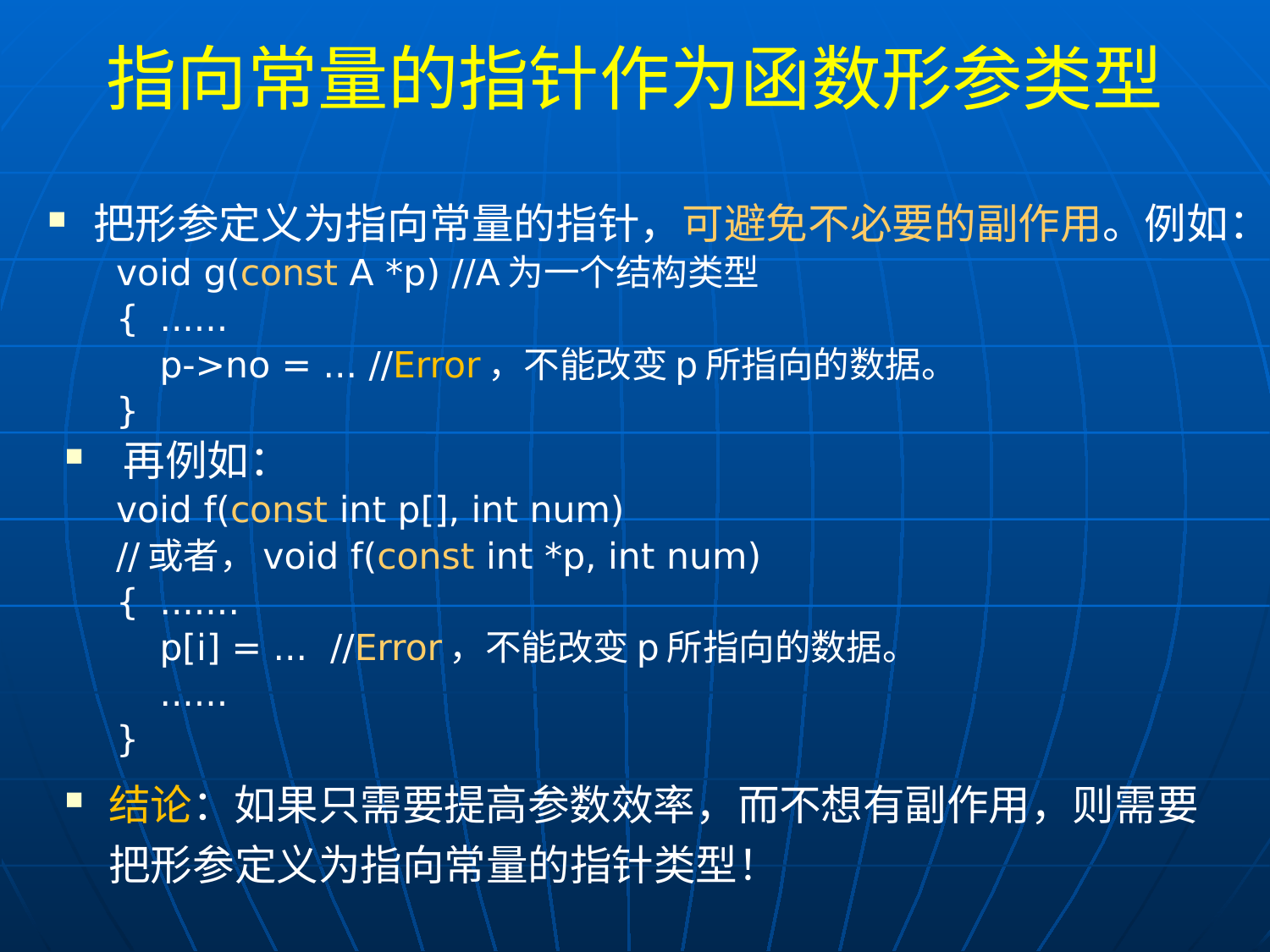

# 指向常量的指针作为函数形参类型
把形参定义为指向常量的指针，可避免不必要的副作用。例如：
void g(const A *p) //A为一个结构类型
{	......
	p->no = ... //Error，不能改变p所指向的数据。
}
再例如：
void f(const int p[], int num)
//或者，void f(const int *p, int num)
{	.......
	p[i] = ...  //Error，不能改变p所指向的数据。
	......
}
结论：如果只需要提高参数效率，而不想有副作用，则需要把形参定义为指向常量的指针类型！